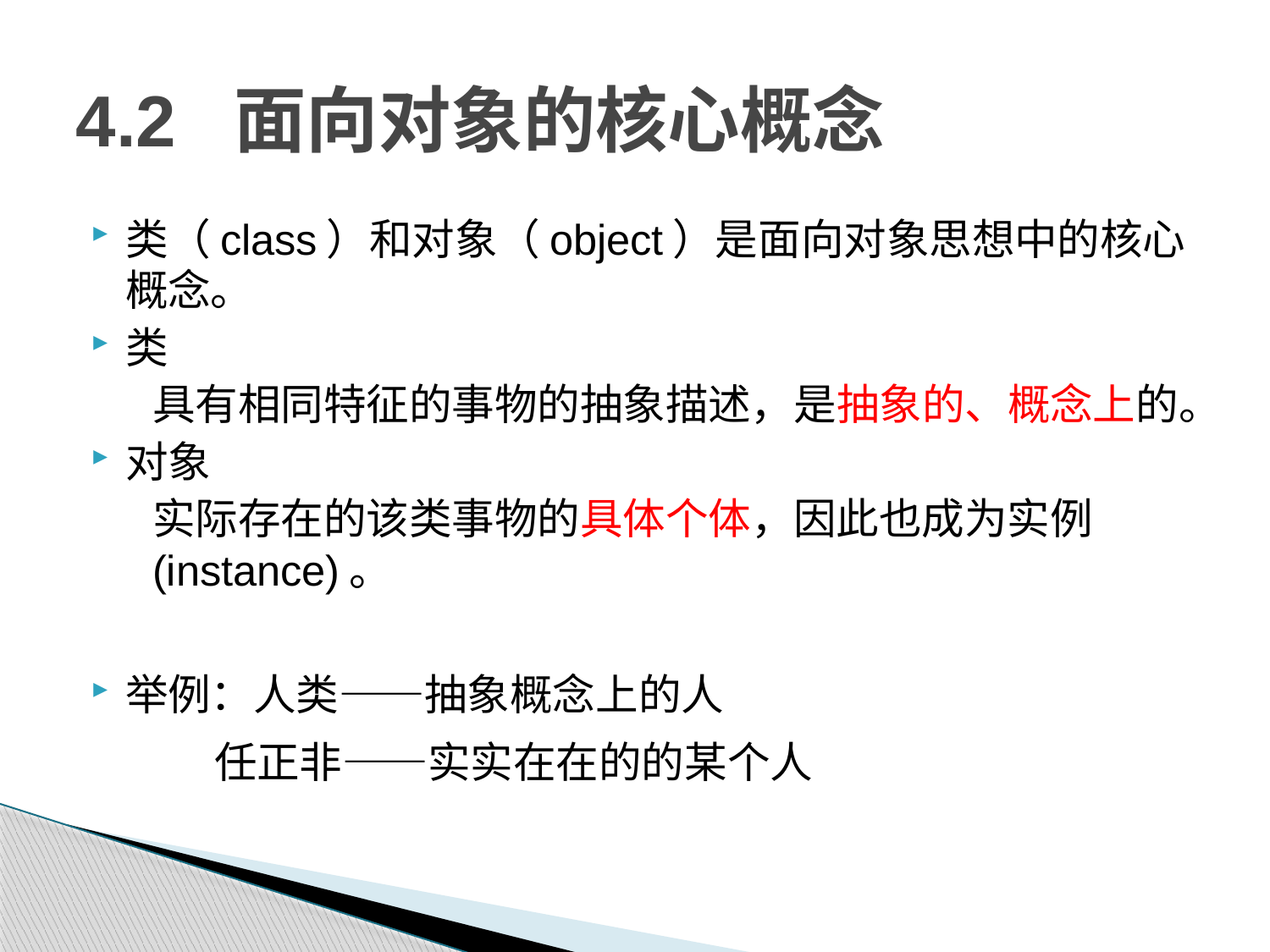

# 4.2  面向对象的核心概念
类（class）和对象（object）是面向对象思想中的核心概念。
类
具有相同特征的事物的抽象描述，是抽象的、概念上的。
对象
实际存在的该类事物的具体个体，因此也成为实例(instance)。

举例：人类——抽象概念上的人
            任正非——实实在在的的某个人